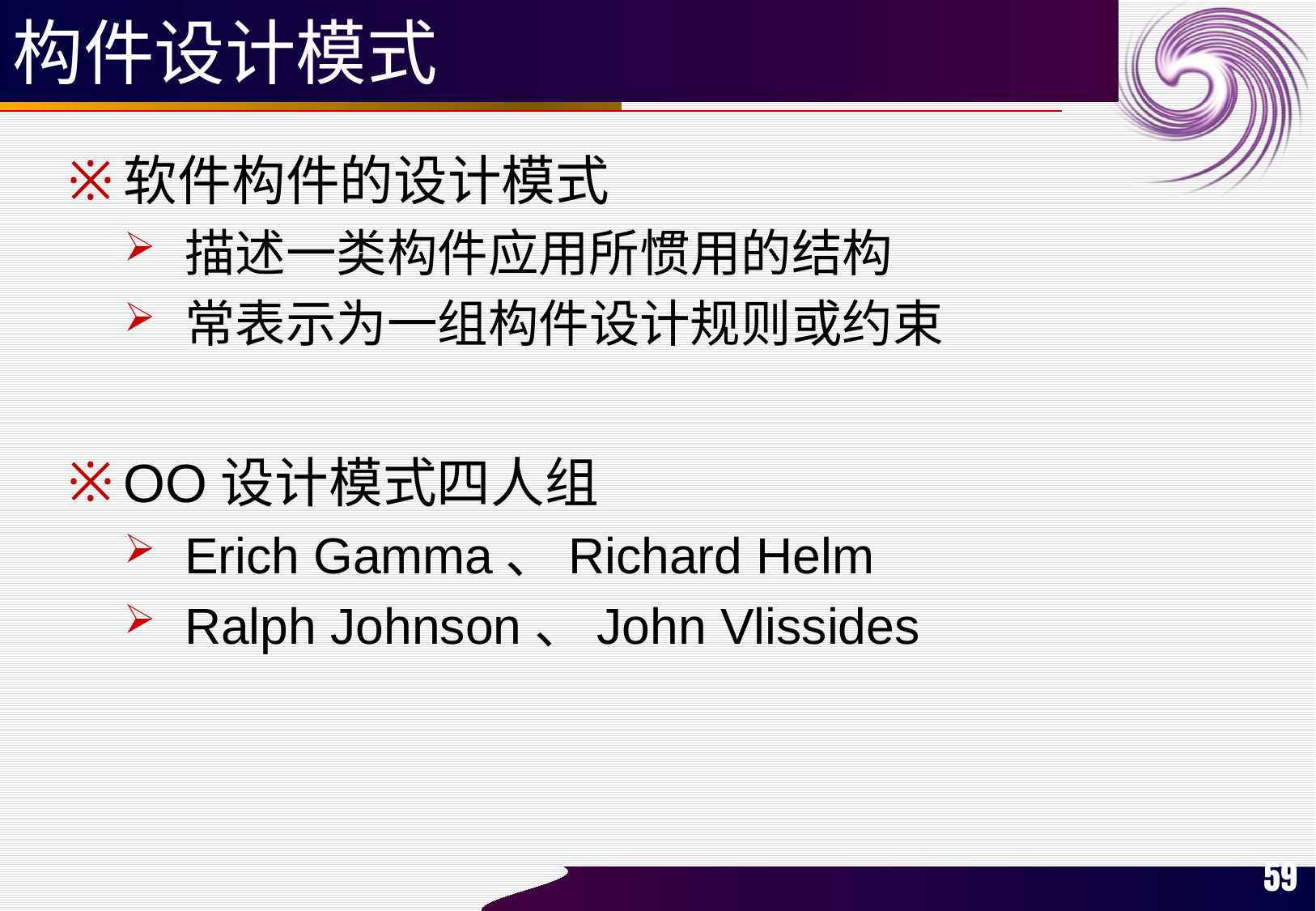

# 构件设计模式
软件构件的设计模式
描述一类构件应用所惯用的结构
常表示为一组构件设计规则或约束

OO设计模式四人组
Erich Gamma、Richard Helm
Ralph Johnson、John Vlissides

59